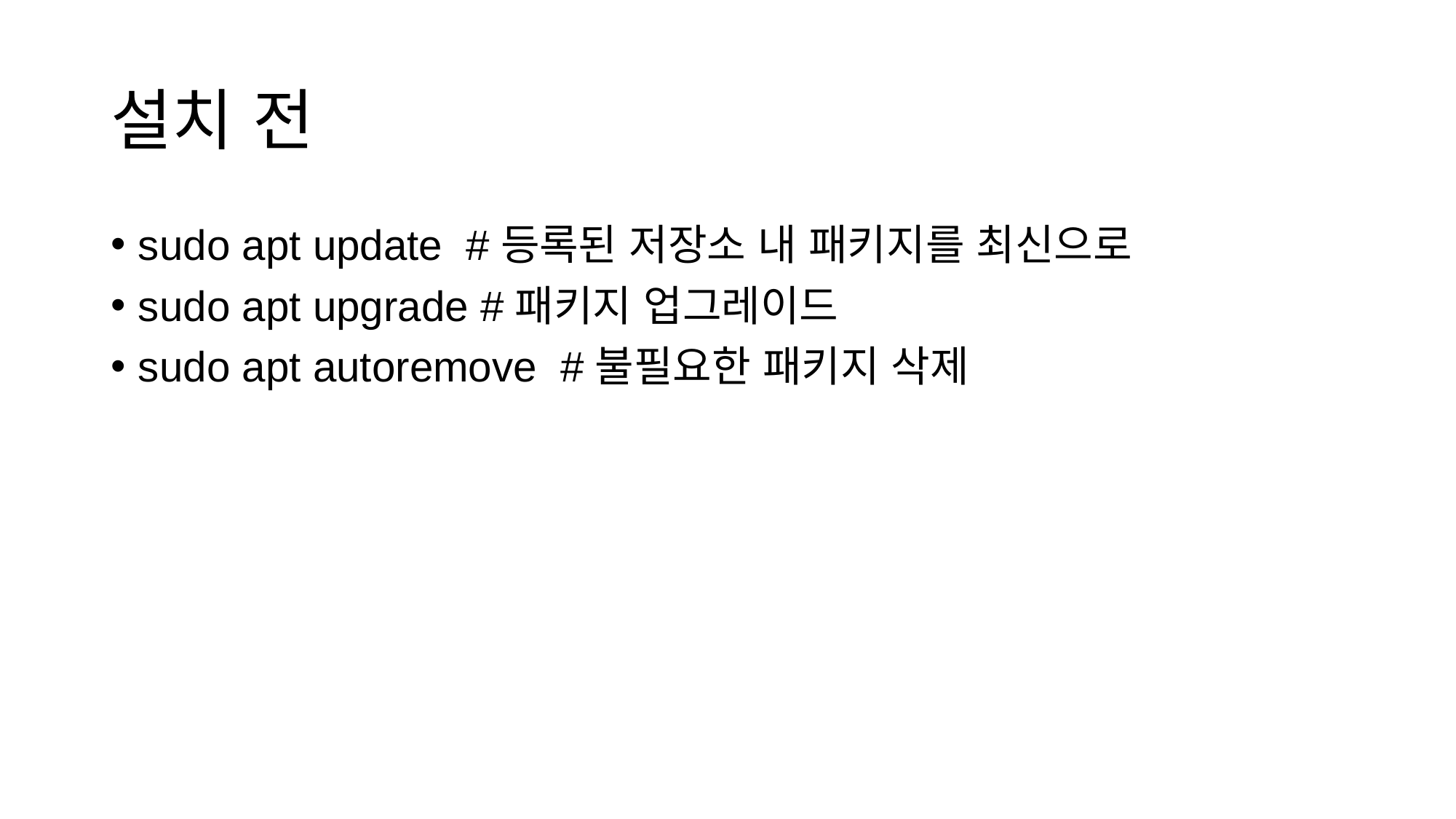

# 설치 전
sudo apt update  #등록된 저장소 내 패키지를 최신으로
sudo apt upgrade #패키지 업그레이드
sudo apt autoremove  #불필요한 패키지 삭제